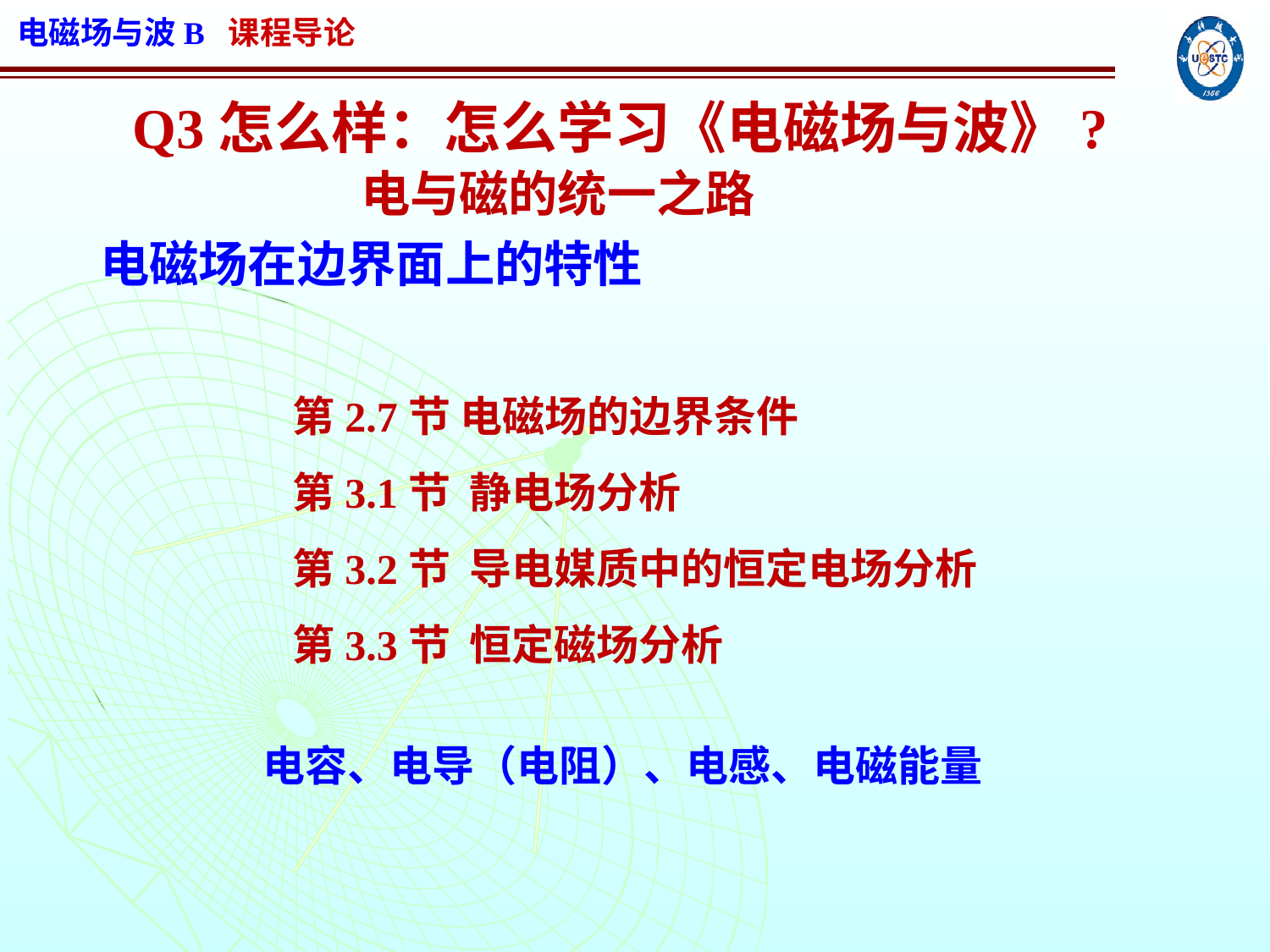

Q3怎么样：怎么学习《电磁场与波》?
电与磁的统一之路
电磁场在边界面上的特性
第2.7节 电磁场的边界条件
第3.1节  静电场分析
第3.2节  导电媒质中的恒定电场分析
第3.3节  恒定磁场分析
电容、电导（电阻）、电感、电磁能量